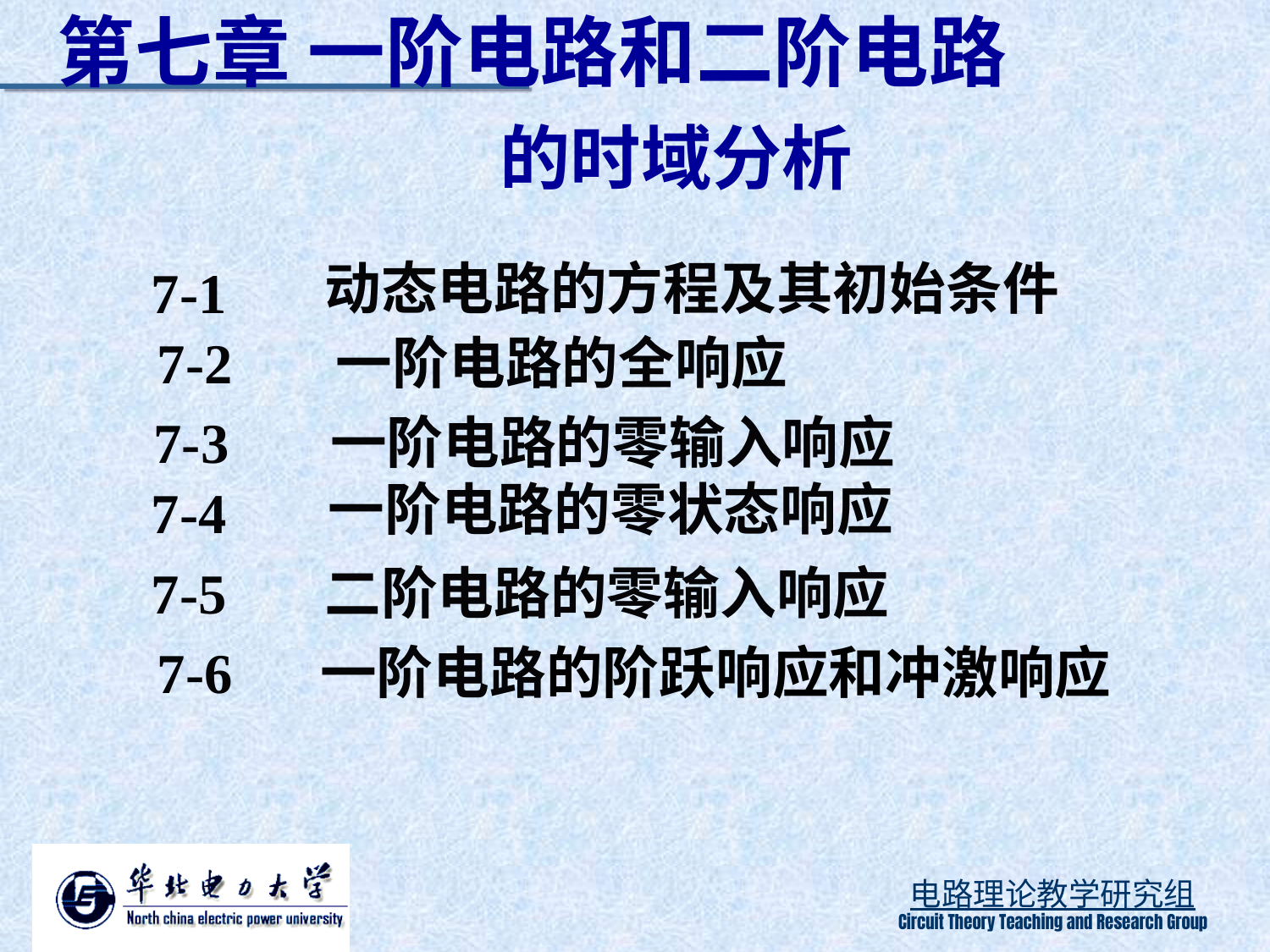

第七章 一阶电路和二阶电路
的时域分析
动态电路的方程及其初始条件
7-1
一阶电路的全响应
7-2
7-3
一阶电路的零输入响应
一阶电路的零状态响应
7-4
7-5
二阶电路的零输入响应
7-6
一阶电路的阶跃响应和冲激响应